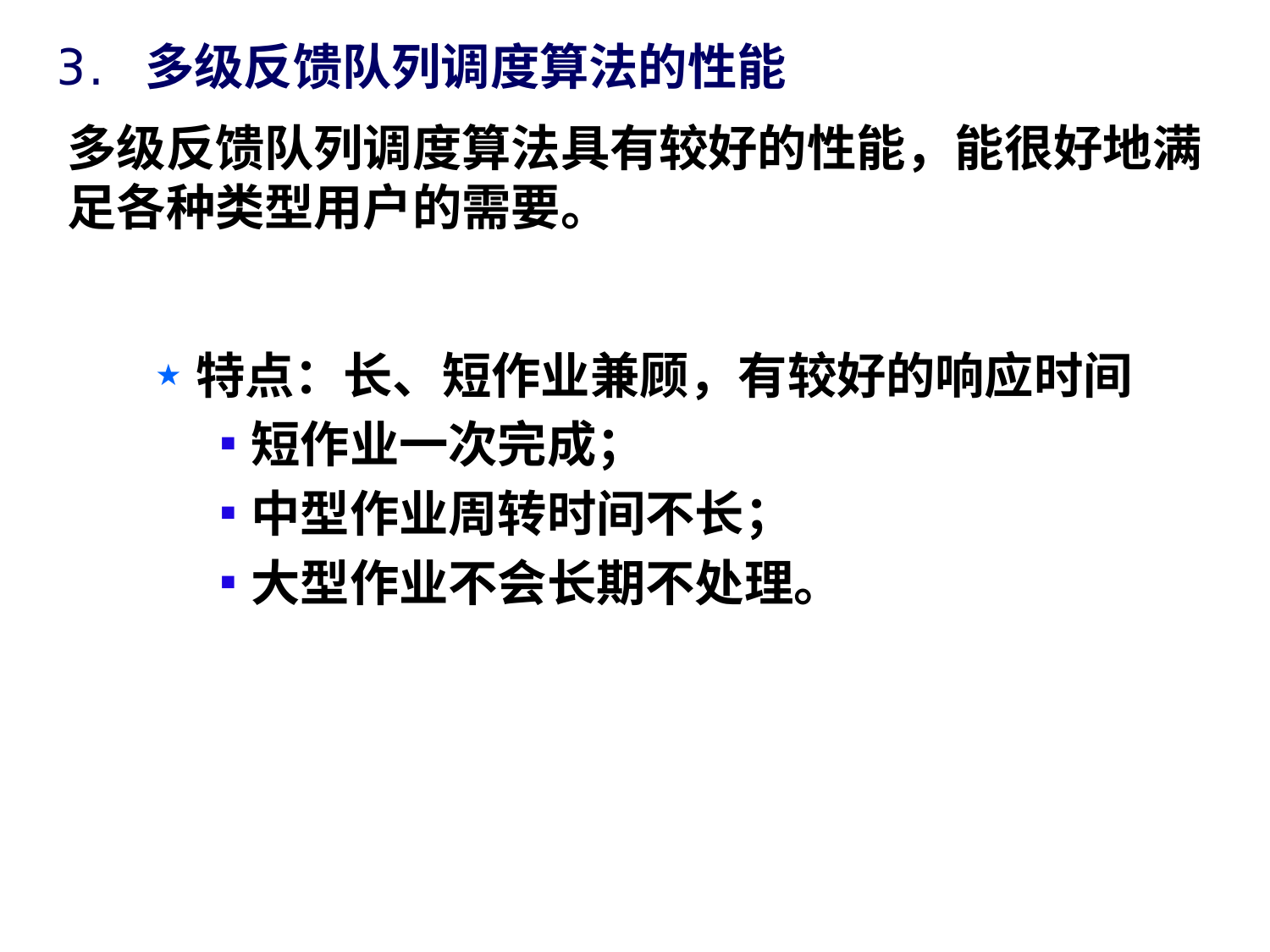

# 3.  多级反馈队列调度算法的性能
多级反馈队列调度算法具有较好的性能，能很好地满足各种类型用户的需要。

特点：长、短作业兼顾，有较好的响应时间
短作业一次完成；
中型作业周转时间不长；
大型作业不会长期不处理。
43